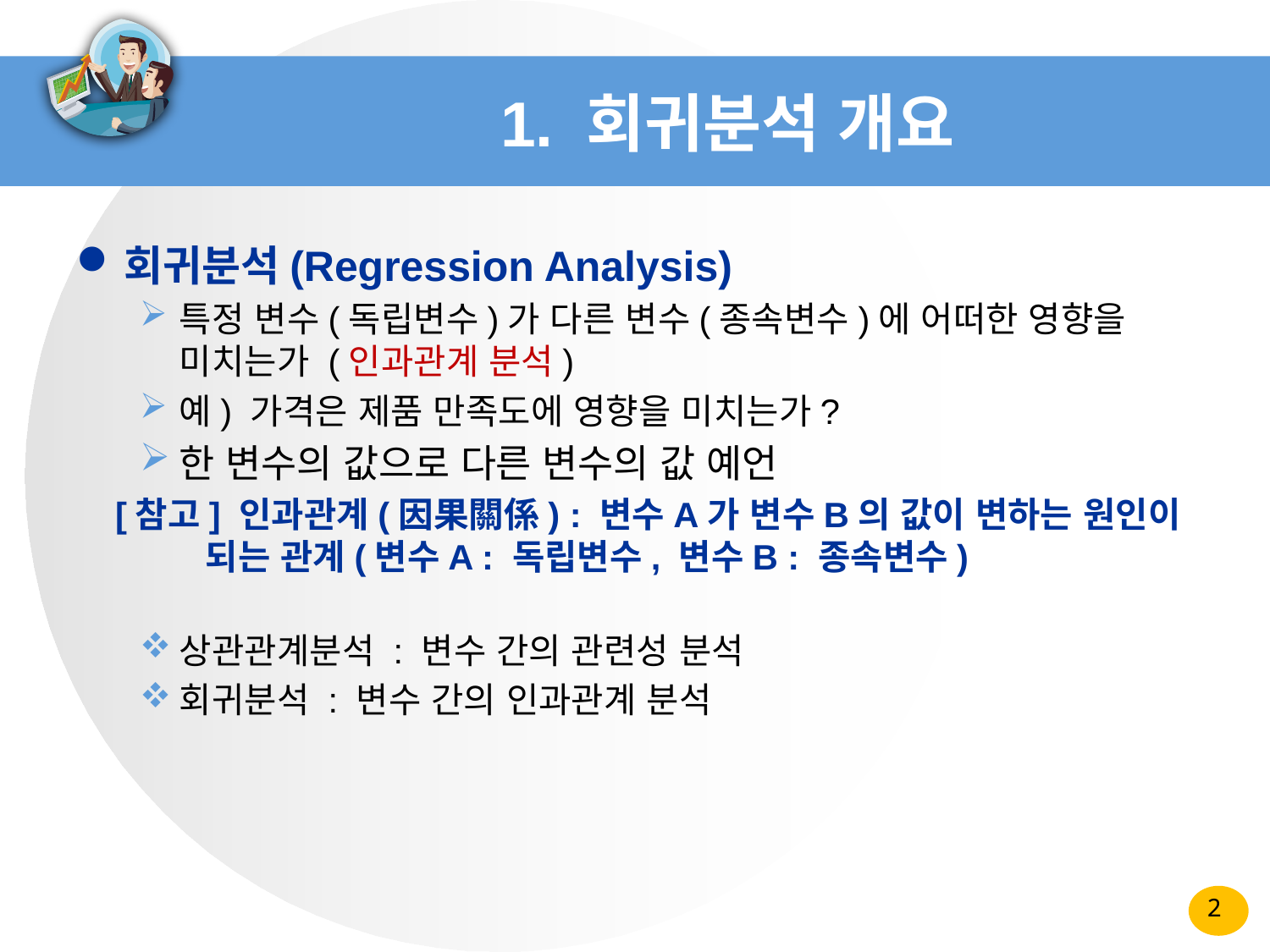

# 1. 회귀분석 개요
회귀분석(Regression Analysis)
특정 변수(독립변수)가 다른 변수(종속변수)에 어떠한 영향을
미치는가 (인과관계 분석)
예) 가격은 제품 만족도에 영향을 미치는가?
한 변수의 값으로 다른 변수의 값 예언
    [참고] 인과관계(因果關係) : 변수A가 변수B의 값이 변하는 원인이
             되는 관계(변수A : 독립변수, 변수B : 종속변수)

상관관계분석 : 변수 간의 관련성 분석
회귀분석 : 변수 간의 인과관계 분석

2